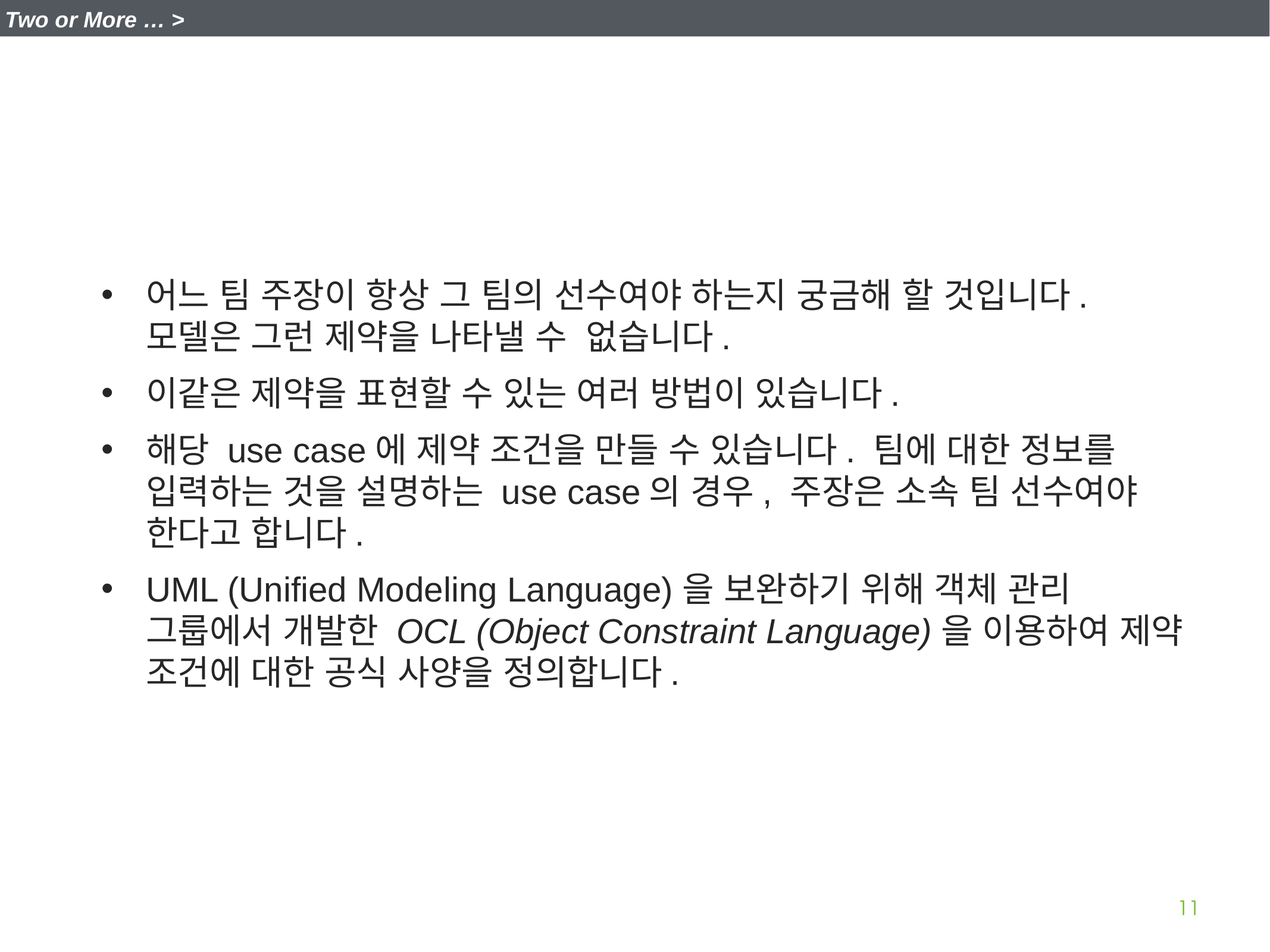

Two or More … >
어느 팀 주장이 항상 그 팀의 선수여야 하는지 궁금해 할 것입니다. 모델은 그런 제약을 나타낼 수  없습니다.
이같은 제약을 표현할 수 있는 여러 방법이 있습니다.
해당 use case에 제약 조건을 만들 수 있습니다. 팀에 대한 정보를 입력하는 것을 설명하는 use case의 경우, 주장은 소속 팀 선수여야 한다고 합니다.
UML (Unified Modeling Language)을 보완하기 위해 객체 관리 그룹에서 개발한 OCL (Object Constraint Language)을 이용하여 제약 조건에 대한 공식 사양을 정의합니다.

11